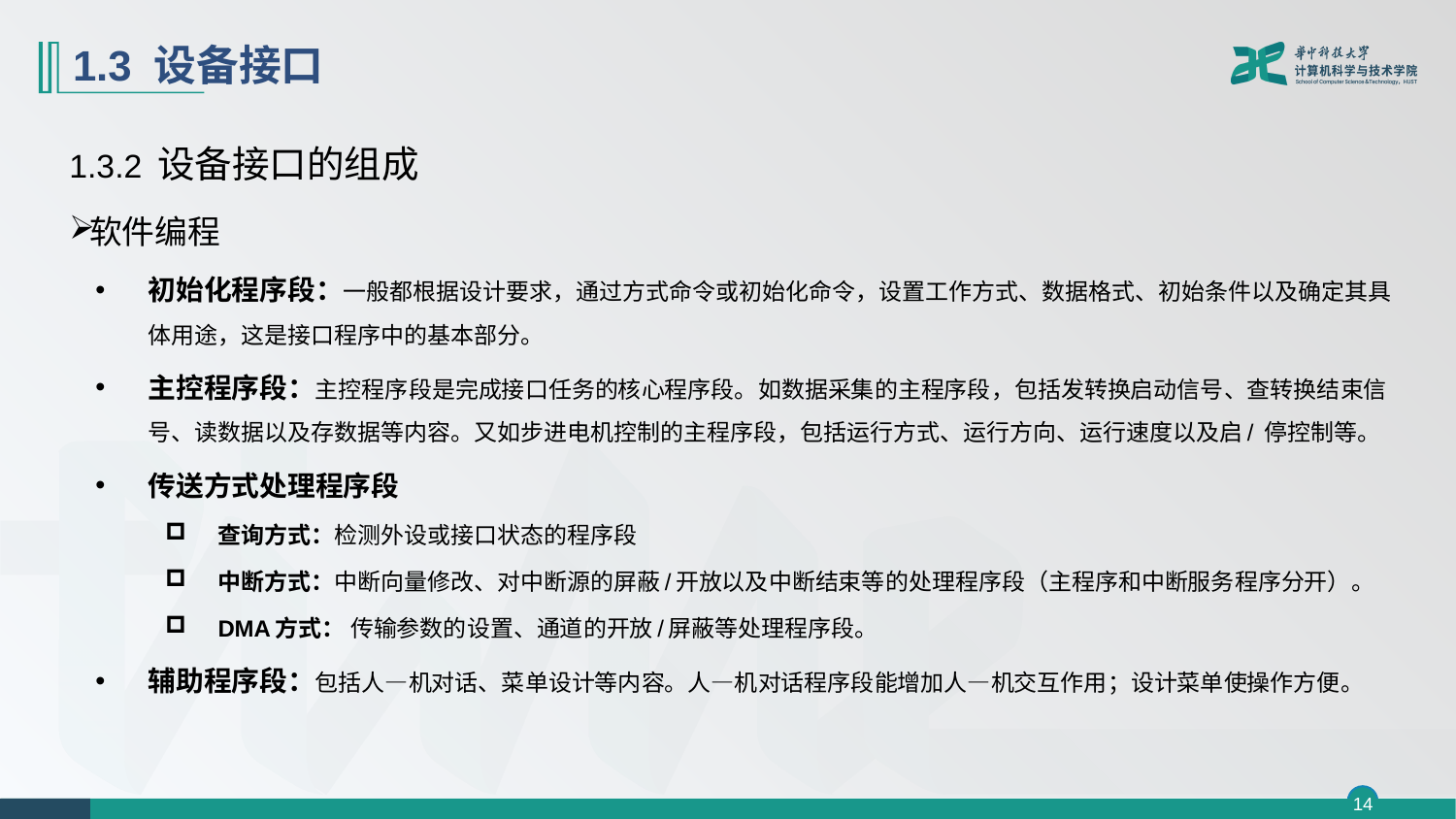

# 1.3 设备接口
1.3.2 设备接口的组成
软件编程
初始化程序段：一般都根据设计要求，通过方式命令或初始化命令，设置工作方式、数据格式、初始条件以及确定其具体用途，这是接口程序中的基本部分。
主控程序段：主控程序段是完成接口任务的核心程序段。如数据采集的主程序段，包括发转换启动信号、查转换结束信号、读数据以及存数据等内容。又如步进电机控制的主程序段，包括运行方式、运行方向、运行速度以及启/ 停控制等。
传送方式处理程序段
查询方式：检测外设或接口状态的程序段
中断方式：中断向量修改、对中断源的屏蔽/开放以及中断结束等的处理程序段（主程序和中断服务程序分开）。
DMA方式： 传输参数的设置、通道的开放/屏蔽等处理程序段。
辅助程序段：包括人—机对话、菜单设计等内容。人—机对话程序段能增加人—机交互作用；设计菜单使操作方便。